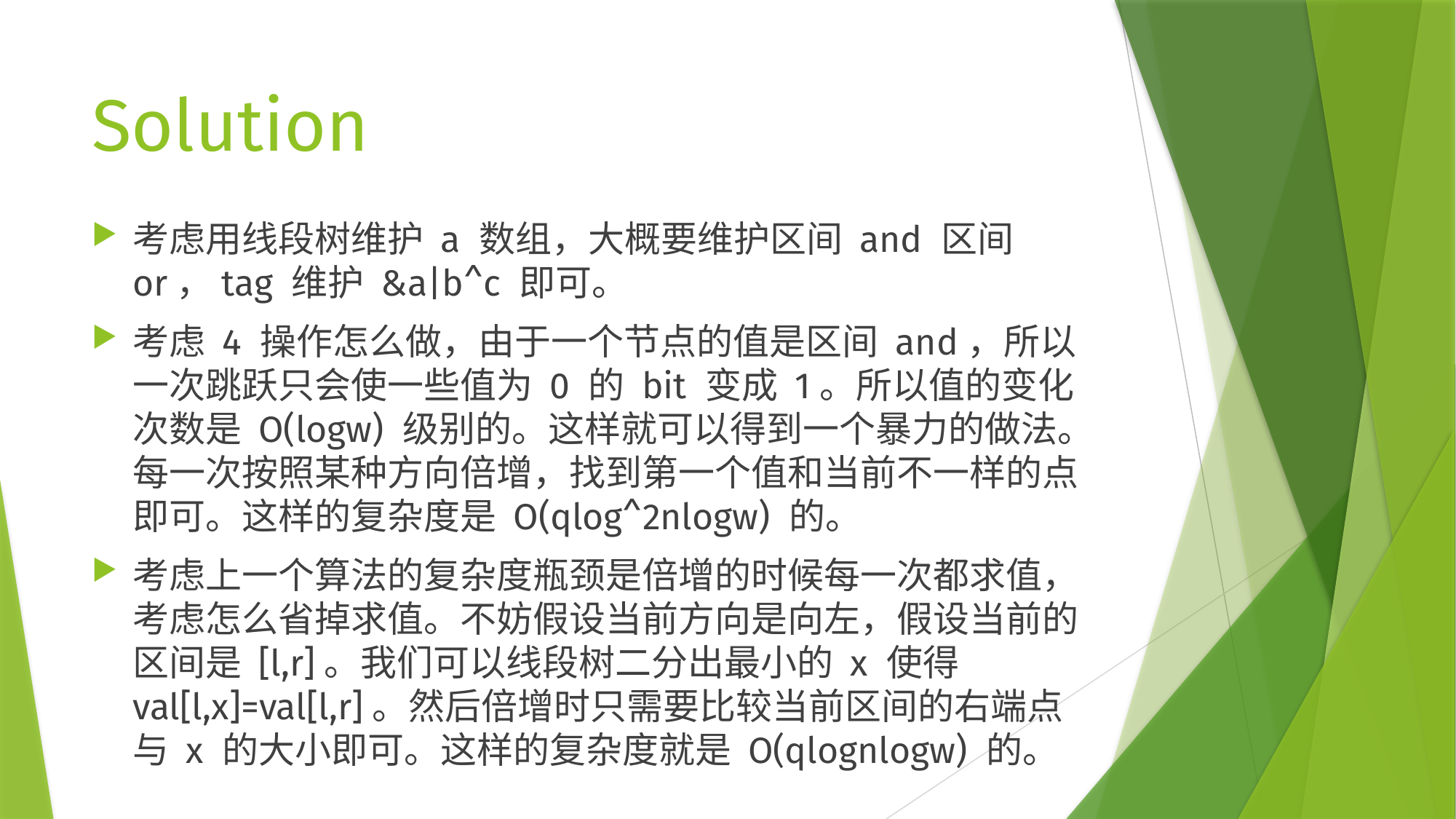

# Solution
考虑用线段树维护 a 数组，大概要维护区间 and 区间 or，tag 维护 &a|b^c 即可。
考虑 4 操作怎么做，由于一个节点的值是区间 and，所以一次跳跃只会使一些值为 0 的 bit 变成 1。所以值的变化次数是 O(logw) 级别的。这样就可以得到一个暴力的做法。每一次按照某种方向倍增，找到第一个值和当前不一样的点即可。这样的复杂度是 O(qlog^2nlogw) 的。
考虑上一个算法的复杂度瓶颈是倍增的时候每一次都求值，考虑怎么省掉求值。不妨假设当前方向是向左，假设当前的区间是 [l,r]。我们可以线段树二分出最小的 x 使得 val[l,x]=val[l,r]。然后倍增时只需要比较当前区间的右端点与 x 的大小即可。这样的复杂度就是 O(qlognlogw) 的。